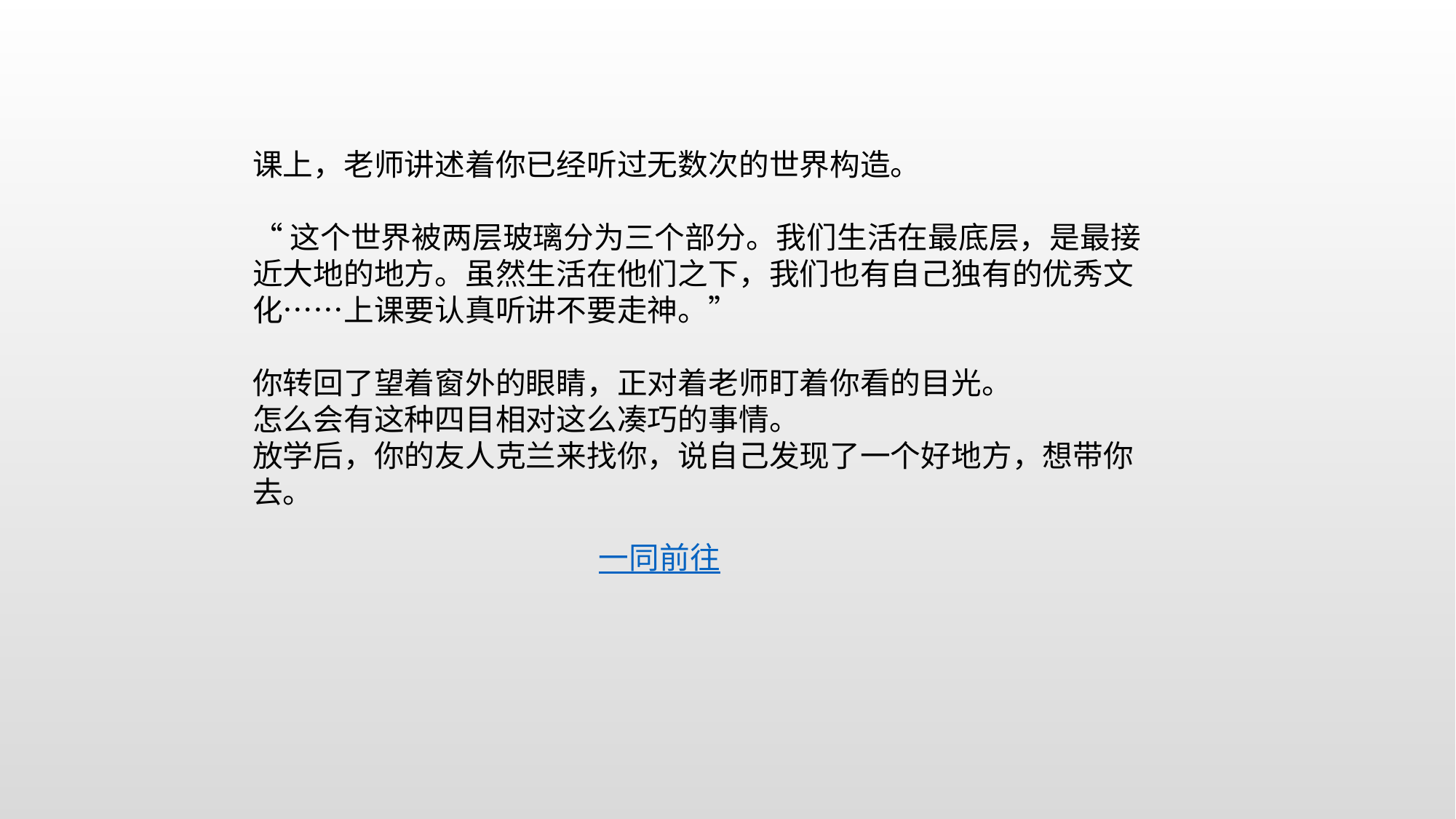

课上，老师讲述着你已经听过无数次的世界构造。

“这个世界被两层玻璃分为三个部分。我们生活在最底层，是最接近大地的地方。虽然生活在他们之下，我们也有自己独有的优秀文化……上课要认真听讲不要走神。”

你转回了望着窗外的眼睛，正对着老师盯着你看的目光。
怎么会有这种四目相对这么凑巧的事情。
放学后，你的友人克兰来找你，说自己发现了一个好地方，想带你去。
一同前往